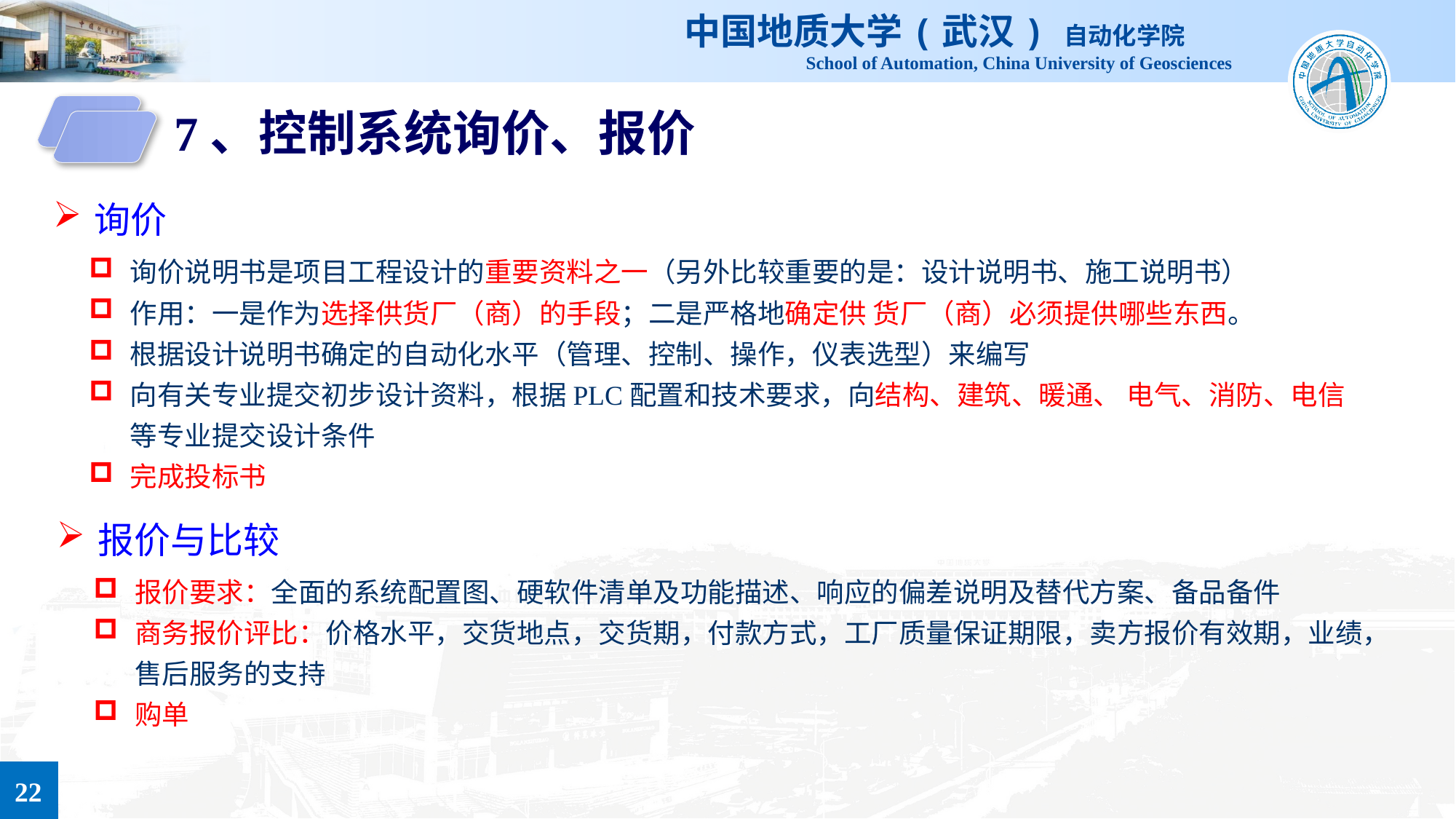

7、控制系统询价、报价
询价
询价说明书是项目工程设计的重要资料之一（另外比较重要的是：设计说明书、施工说明书）
作用：一是作为选择供货厂（商）的手段；二是严格地确定供 货厂（商）必须提供哪些东西。
根据设计说明书确定的自动化水平（管理、控制、操作，仪表选型）来编写
向有关专业提交初步设计资料，根据PLC配置和技术要求，向结构、建筑、暖通、 电气、消防、电信等专业提交设计条件
完成投标书
报价与比较
报价要求：全面的系统配置图、硬软件清单及功能描述、响应的偏差说明及替代方案、备品备件
商务报价评比：价格水平，交货地点，交货期，付款方式，工厂质量保证期限，卖方报价有效期，业绩，售后服务的支持
购单
22